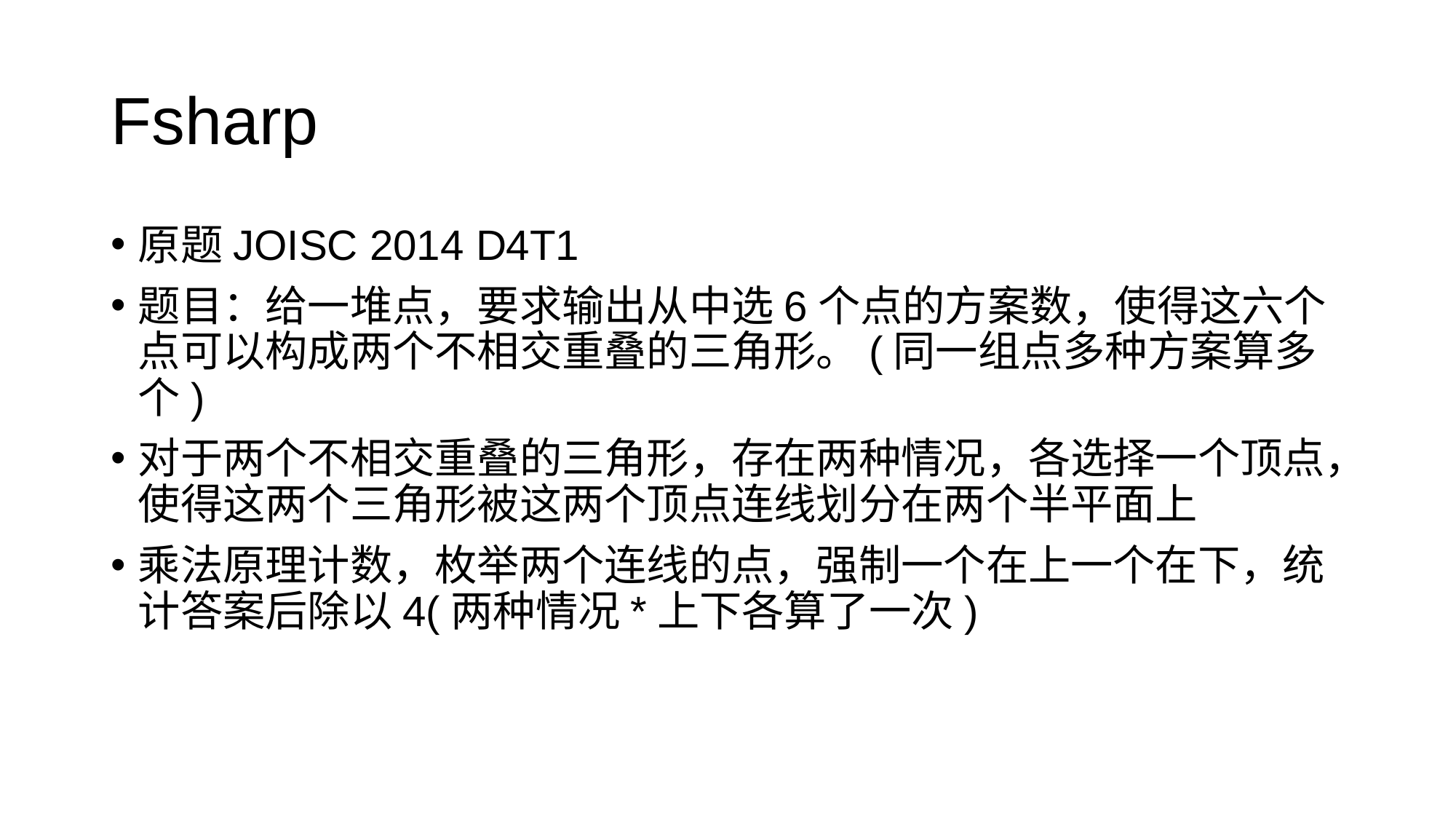

# Fsharp
原题JOISC 2014 D4T1
题目：给一堆点，要求输出从中选6个点的方案数，使得这六个点可以构成两个不相交重叠的三角形。(同一组点多种方案算多个)
对于两个不相交重叠的三角形，存在两种情况，各选择一个顶点，使得这两个三角形被这两个顶点连线划分在两个半平面上
乘法原理计数，枚举两个连线的点，强制一个在上一个在下，统计答案后除以4(两种情况*上下各算了一次)